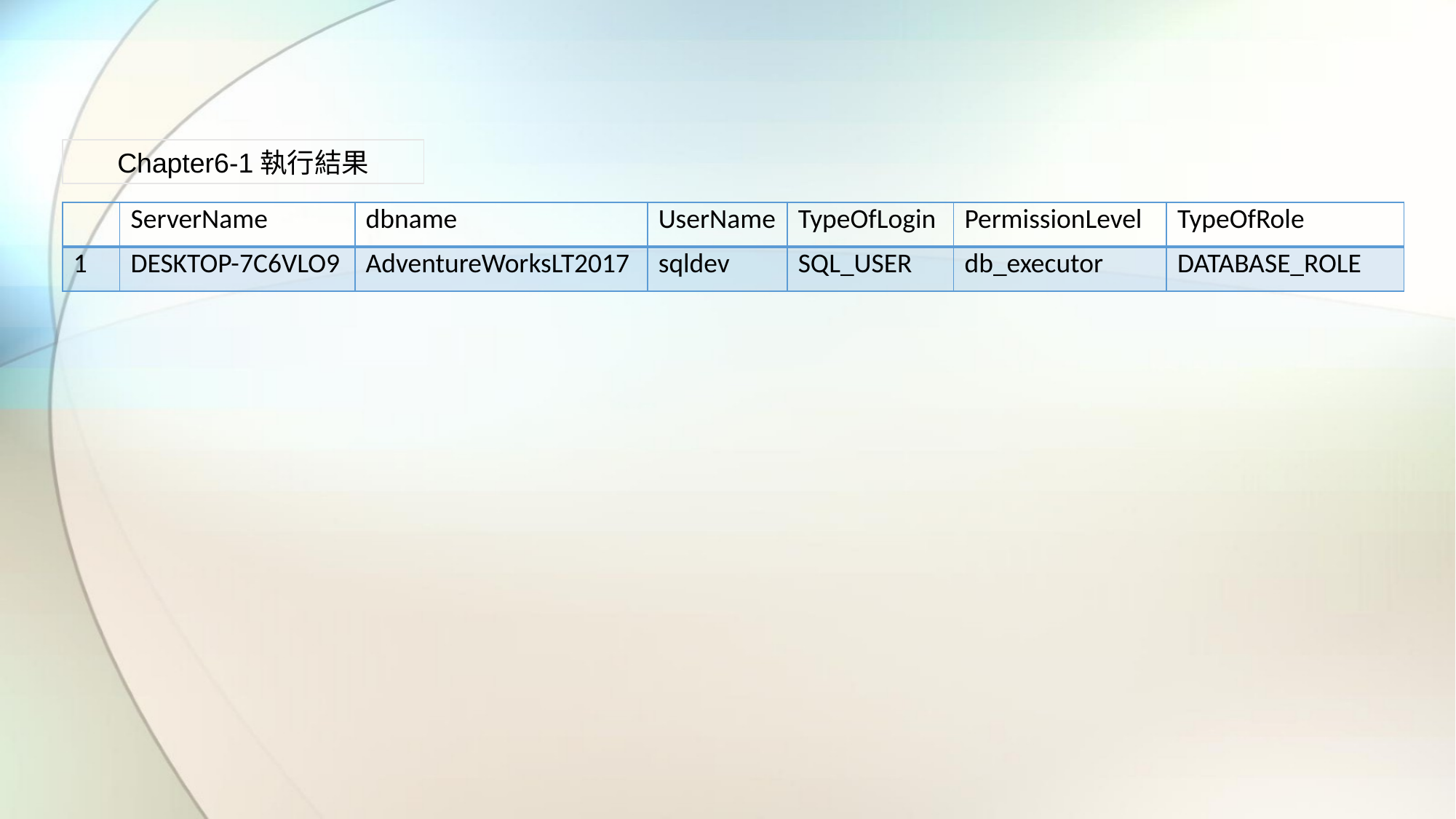

Chapter6-1執行結果
|  | ServerName | dbname | UserName | TypeOfLogin | PermissionLevel | TypeOfRole |
| --- | --- | --- | --- | --- | --- | --- |
| 1 | DESKTOP-7C6VLO9 | AdventureWorksLT2017 | sqldev | SQL\_USER | db\_executor | DATABASE\_ROLE |